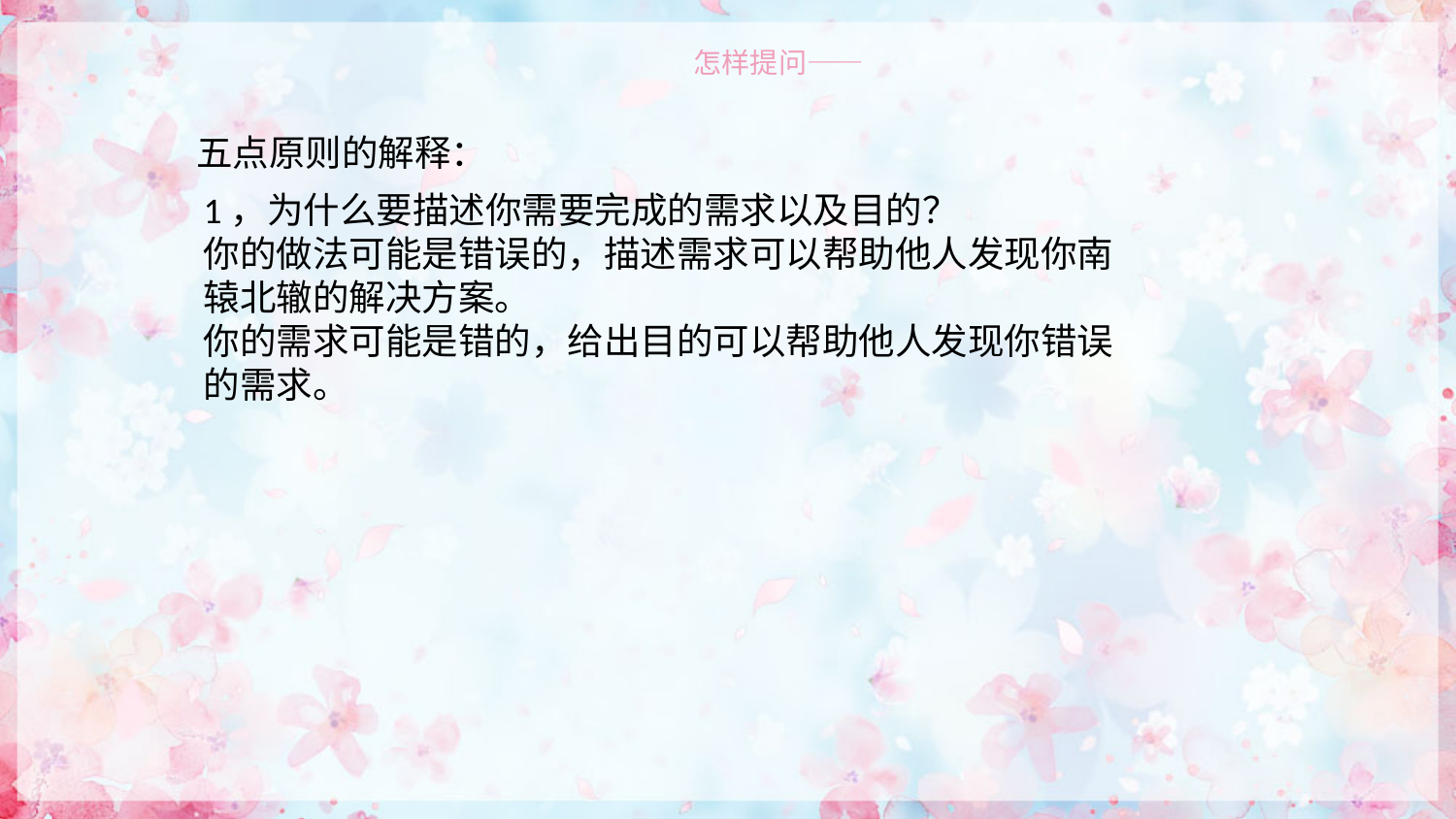

——怎样提问——
五点原则的解释：
1，为什么要描述你需要完成的需求以及目的？
你的做法可能是错误的，描述需求可以帮助他人发现你南辕北辙的解决方案。
你的需求可能是错的，给出目的可以帮助他人发现你错误的需求。